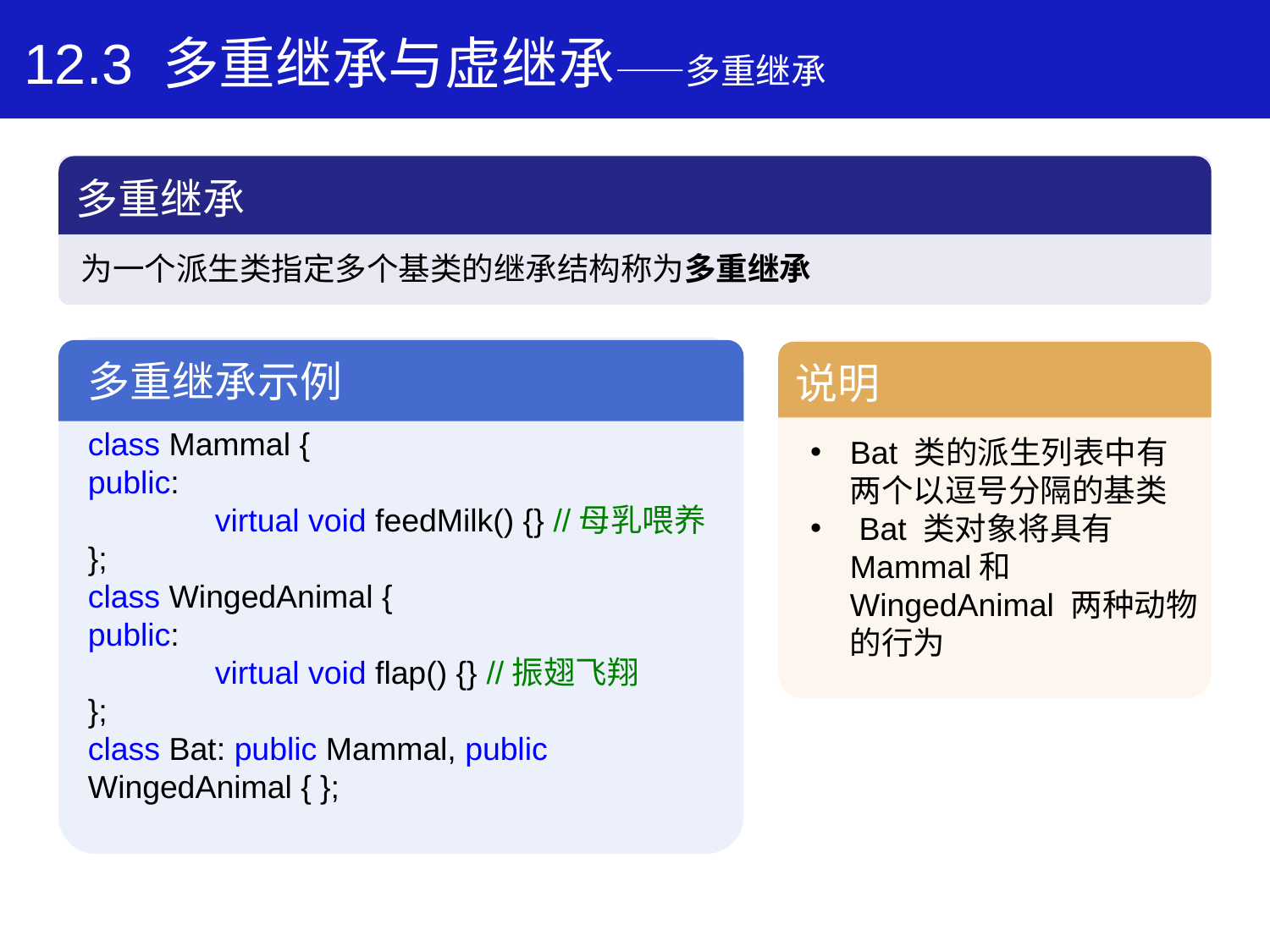

12.3 多重继承与虚继承——多重继承

多重继承
为一个派生类指定多个基类的继承结构称为多重继承

多重继承示例

说明
class Mammal {
public:
	virtual void feedMilk() {} //母乳喂养
};
class WingedAnimal {
public:
	virtual void flap() {} //振翅飞翔
};
class Bat: public Mammal, public WingedAnimal { };
Bat 类的派生列表中有两个以逗号分隔的基类
 Bat 类对象将具有Mammal和WingedAnimal 两种动物的行为
26